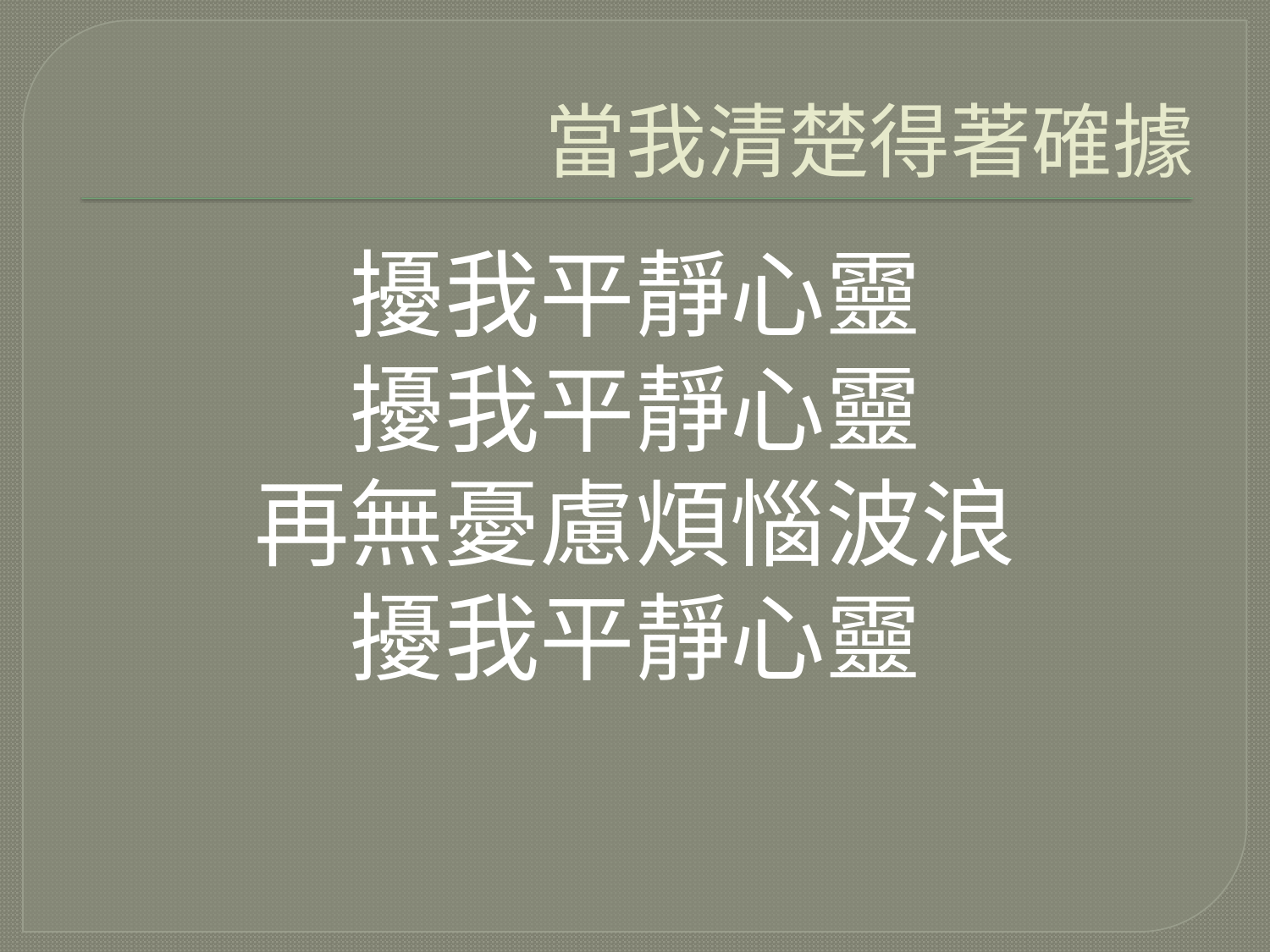

# 當我清楚得著確據
擾我平靜心靈
擾我平靜心靈
再無憂慮煩惱波浪
擾我平靜心靈